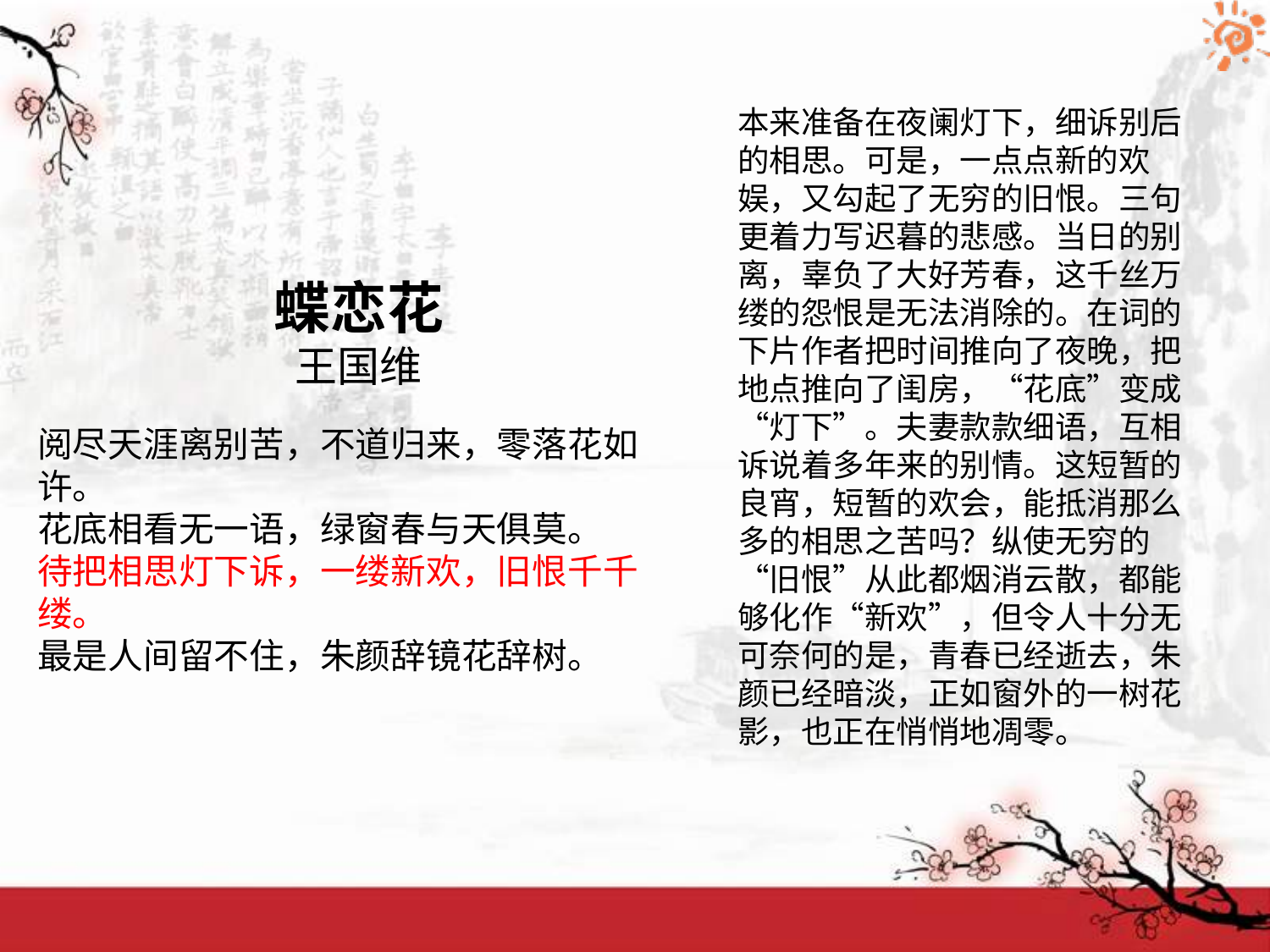

本来准备在夜阑灯下，细诉别后的相思。可是，一点点新的欢娱，又勾起了无穷的旧恨。三句更着力写迟暮的悲感。当日的别离，辜负了大好芳春，这千丝万缕的怨恨是无法消除的。在词的下片作者把时间推向了夜晚，把地点推向了闺房，“花底”变成“灯下”。夫妻款款细语，互相诉说着多年来的别情。这短暂的良宵，短暂的欢会，能抵消那么多的相思之苦吗？纵使无穷的“旧恨”从此都烟消云散，都能够化作“新欢”，但令人十分无可奈何的是，青春已经逝去，朱颜已经暗淡，正如窗外的一树花影，也正在悄悄地凋零。
蝶恋花
王国维
阅尽天涯离别苦，不道归来，零落花如许。
花底相看无一语，绿窗春与天俱莫。
待把相思灯下诉，一缕新欢，旧恨千千缕。
最是人间留不住，朱颜辞镜花辞树。